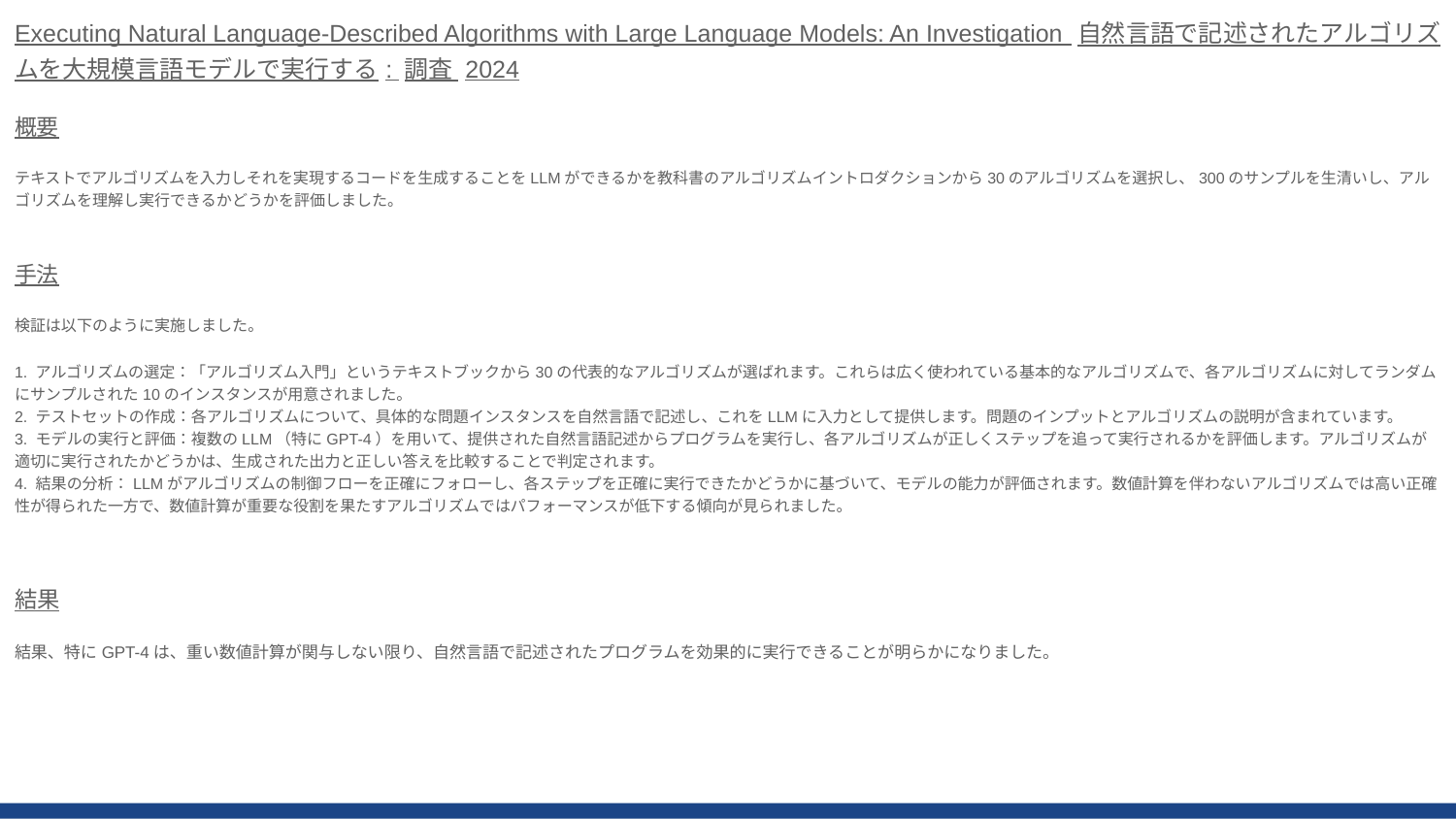

Executing Natural Language-Described Algorithms with Large Language Models: An Investigation 自然言語で記述されたアルゴリズムを大規模言語モデルで実行する: 調査 2024
概要
テキストでアルゴリズムを入力しそれを実現するコードを生成することをLLMができるかを教科書のアルゴリズムイントロダクションから30のアルゴリズムを選択し、300のサンプルを生清いし、アルゴリズムを理解し実行できるかどうかを評価しました。
手法
検証は以下のように実施しました。
1. アルゴリズムの選定：「アルゴリズム入門」というテキストブックから30の代表的なアルゴリズムが選ばれます。これらは広く使われている基本的なアルゴリズムで、各アルゴリズムに対してランダムにサンプルされた10のインスタンスが用意されました。
2. テストセットの作成：各アルゴリズムについて、具体的な問題インスタンスを自然言語で記述し、これをLLMに入力として提供します。問題のインプットとアルゴリズムの説明が含まれています。
3. モデルの実行と評価：複数のLLM（特にGPT-4）を用いて、提供された自然言語記述からプログラムを実行し、各アルゴリズムが正しくステップを追って実行されるかを評価します。アルゴリズムが適切に実行されたかどうかは、生成された出力と正しい答えを比較することで判定されます。
4. 結果の分析：LLMがアルゴリズムの制御フローを正確にフォローし、各ステップを正確に実行できたかどうかに基づいて、モデルの能力が評価されます。数値計算を伴わないアルゴリズムでは高い正確性が得られた一方で、数値計算が重要な役割を果たすアルゴリズムではパフォーマンスが低下する傾向が見られました。

結果
結果、特にGPT-4は、重い数値計算が関与しない限り、自然言語で記述されたプログラムを効果的に実行できることが明らかになりました。